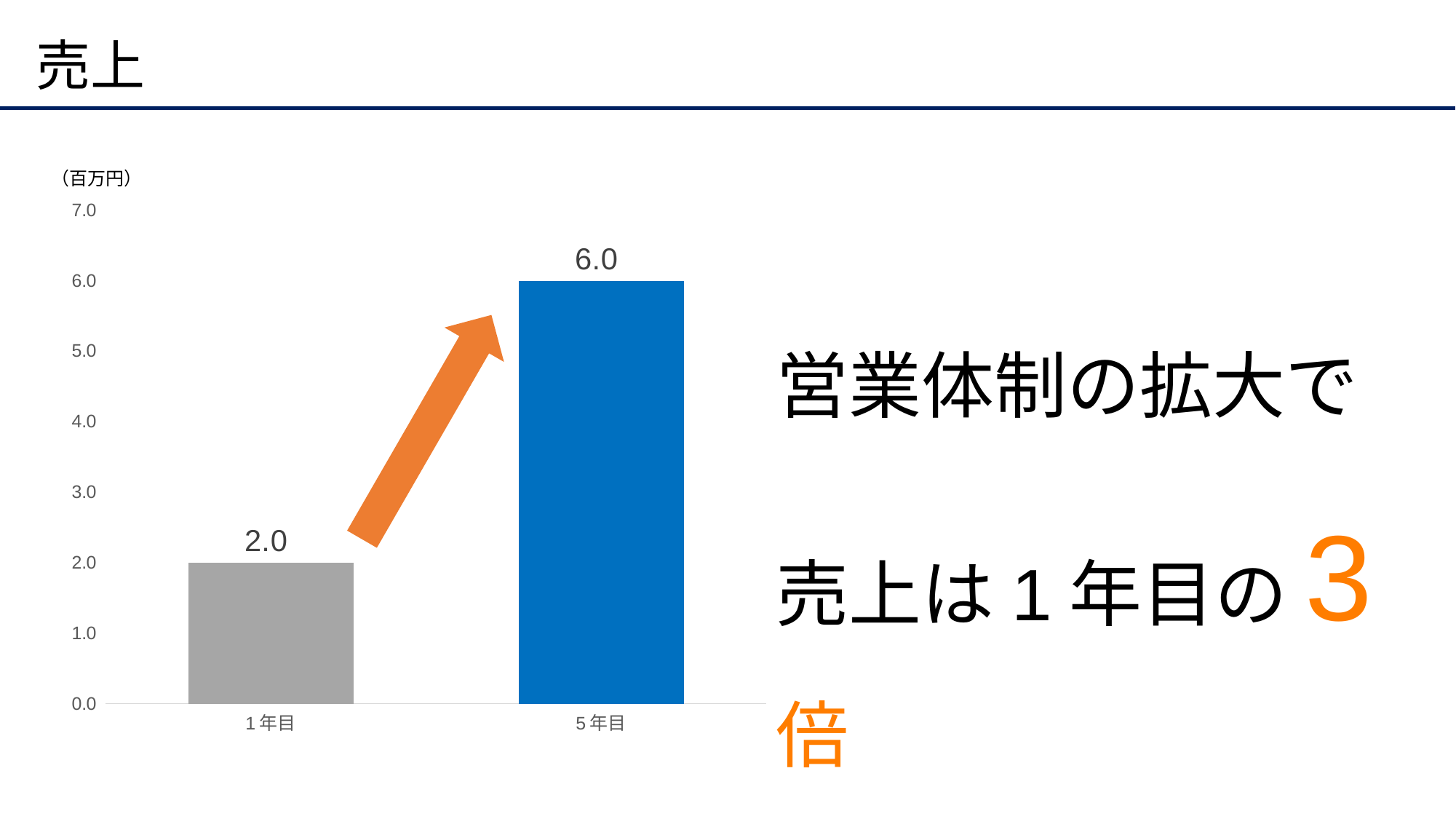

# 売上
（百万円）

### Chart

| Category | 売上 |
|---|---|
| 1年目 | 2.0 |
| 5年目 | 6.0 |
営業体制の拡大で
売上は1年目の3倍